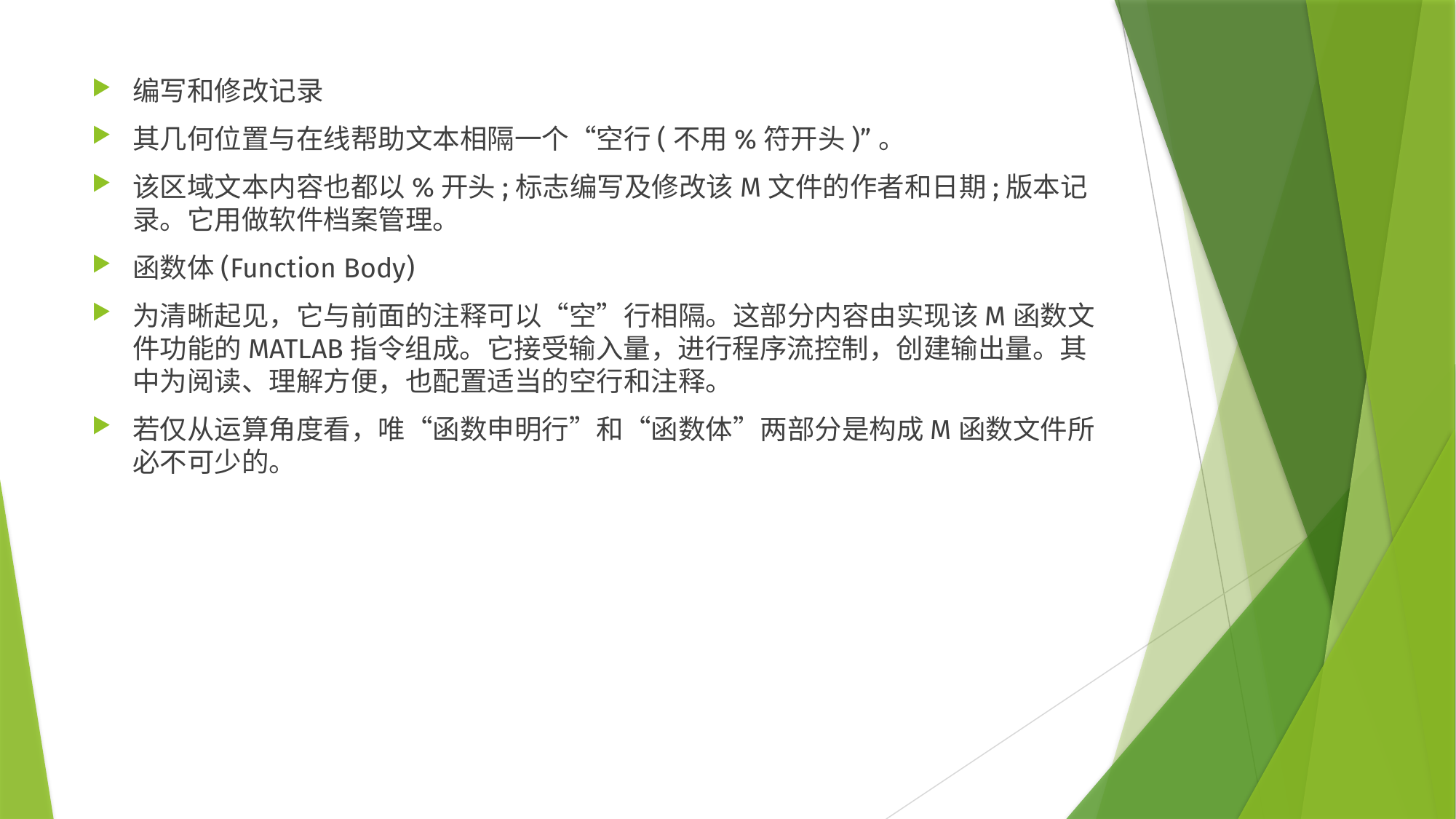

编写和修改记录
其几何位置与在线帮助文本相隔一个“空行(不用%符开头)”。
该区域文本内容也都以%开头;标志编写及修改该M文件的作者和日期;版本记录。它用做软件档案管理。
函数体(Function Body)
为清晰起见，它与前面的注释可以“空”行相隔。这部分内容由实现该M函数文件功能的MATLAB指令组成。它接受输入量，进行程序流控制，创建输出量。其中为阅读、理解方便，也配置适当的空行和注释。
若仅从运算角度看，唯“函数申明行”和“函数体”两部分是构成M函数文件所必不可少的。